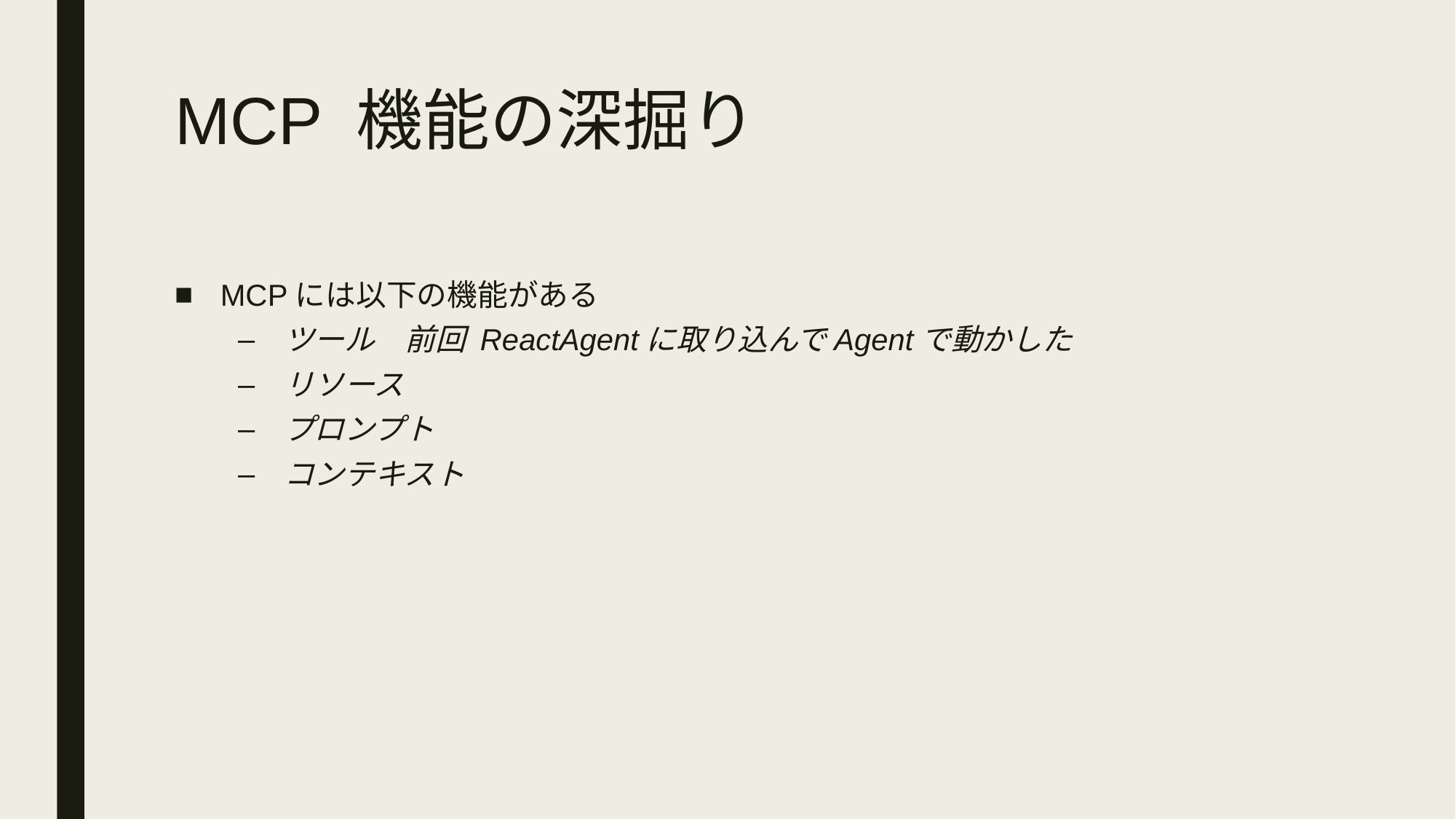

# MCP 機能の深掘り
MCPには以下の機能がある
ツール　前回 ReactAgentに取り込んでAgentで動かした
リソース
プロンプト
コンテキスト